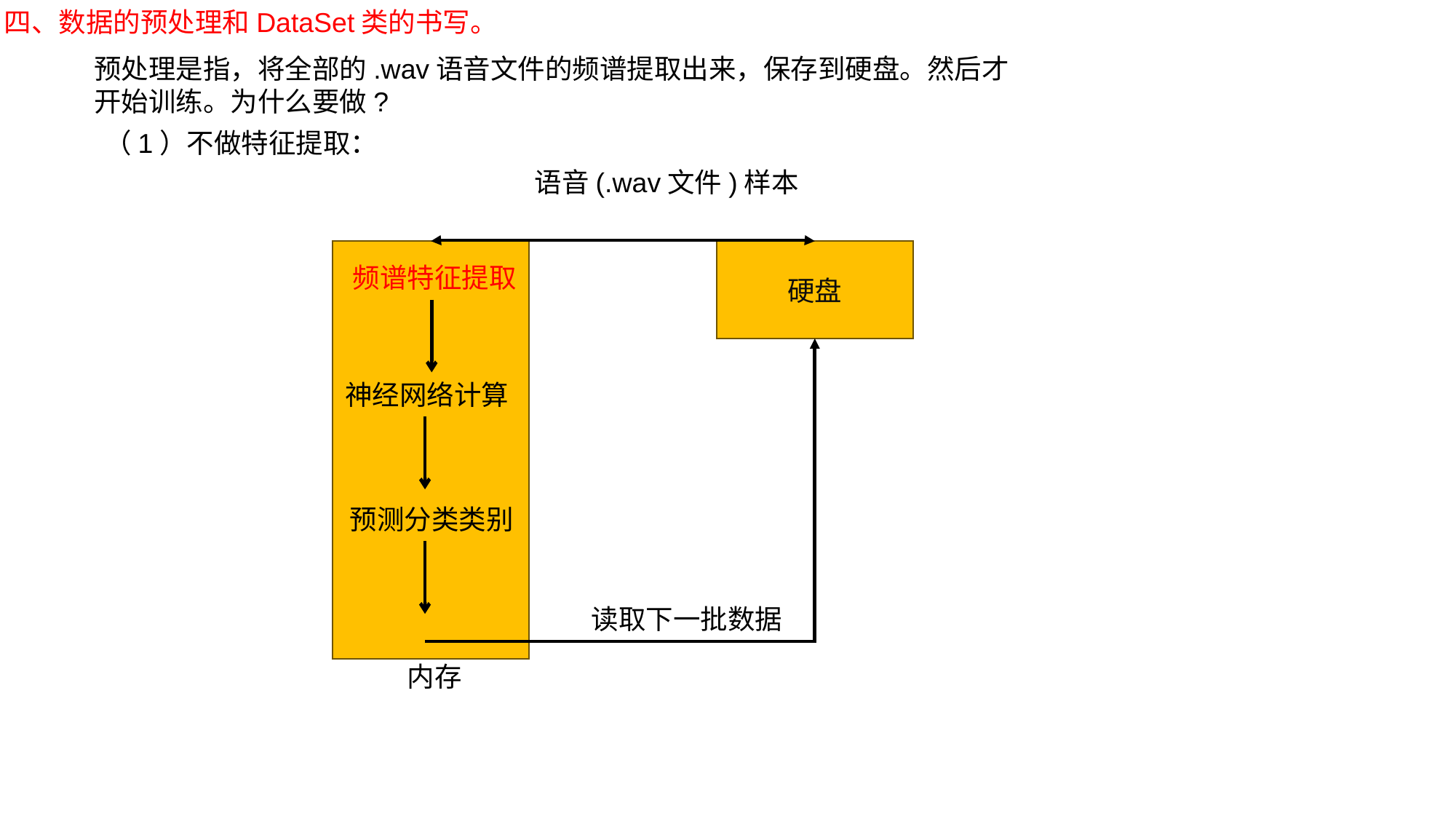

四、数据的预处理和DataSet类的书写。
预处理是指，将全部的.wav语音文件的频谱提取出来，保存到硬盘。然后才开始训练。为什么要做?
（1）不做特征提取：
语音(.wav文件)样本

硬盘
频谱特征提取
神经网络计算
预测分类类别
读取下一批数据
内存